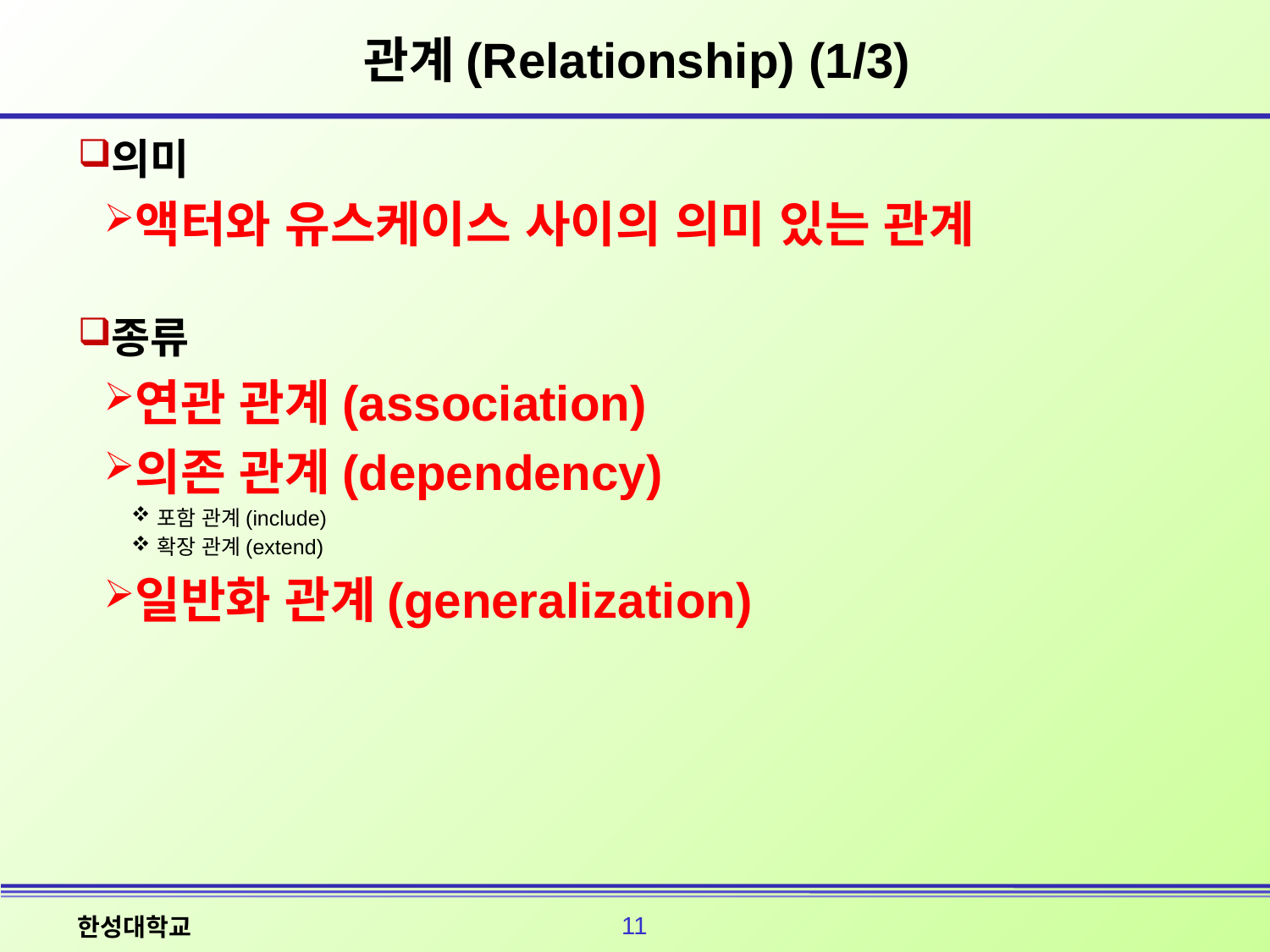

# 관계(Relationship) (1/3)
의미
액터와 유스케이스 사이의 의미 있는 관계

종류
연관 관계(association)
의존 관계(dependency)
포함 관계(include)
확장 관계(extend)
일반화 관계(generalization)